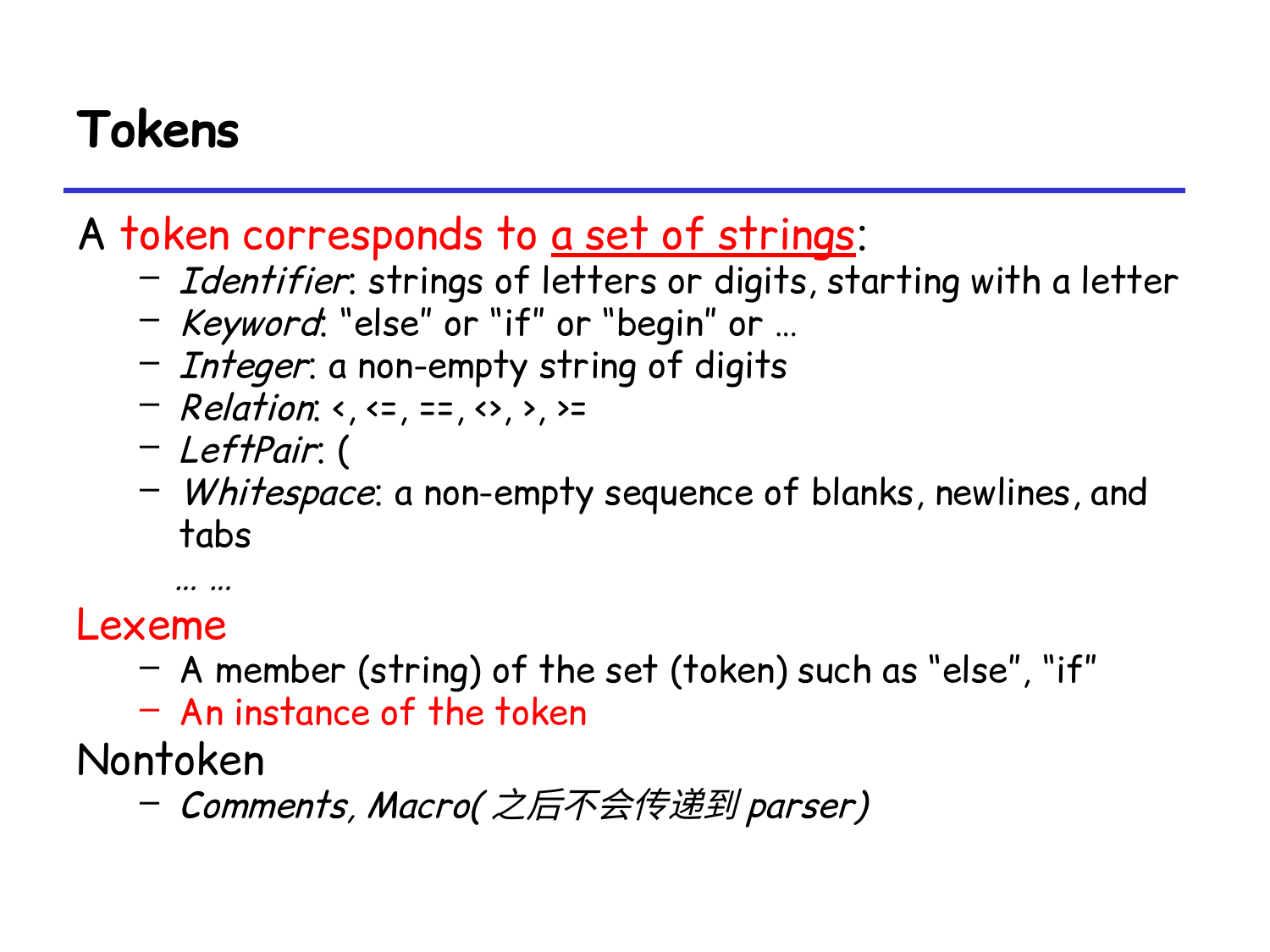

# Tokens
A token corresponds to a set of strings:
Identifier: strings of letters or digits, starting with a letter
Keyword: “else” or “if” or “begin” or …
Integer: a non-empty string of digits
Relation: <, <=, ==, <>, >, >=
LeftPair: (
Whitespace: a non-empty sequence of blanks, newlines, and tabs
    … …
Lexeme
A member (string) of the set (token) such as “else”, “if”
An instance of the token
Nontoken
Comments, Macro(之后不会传递到parser)
7